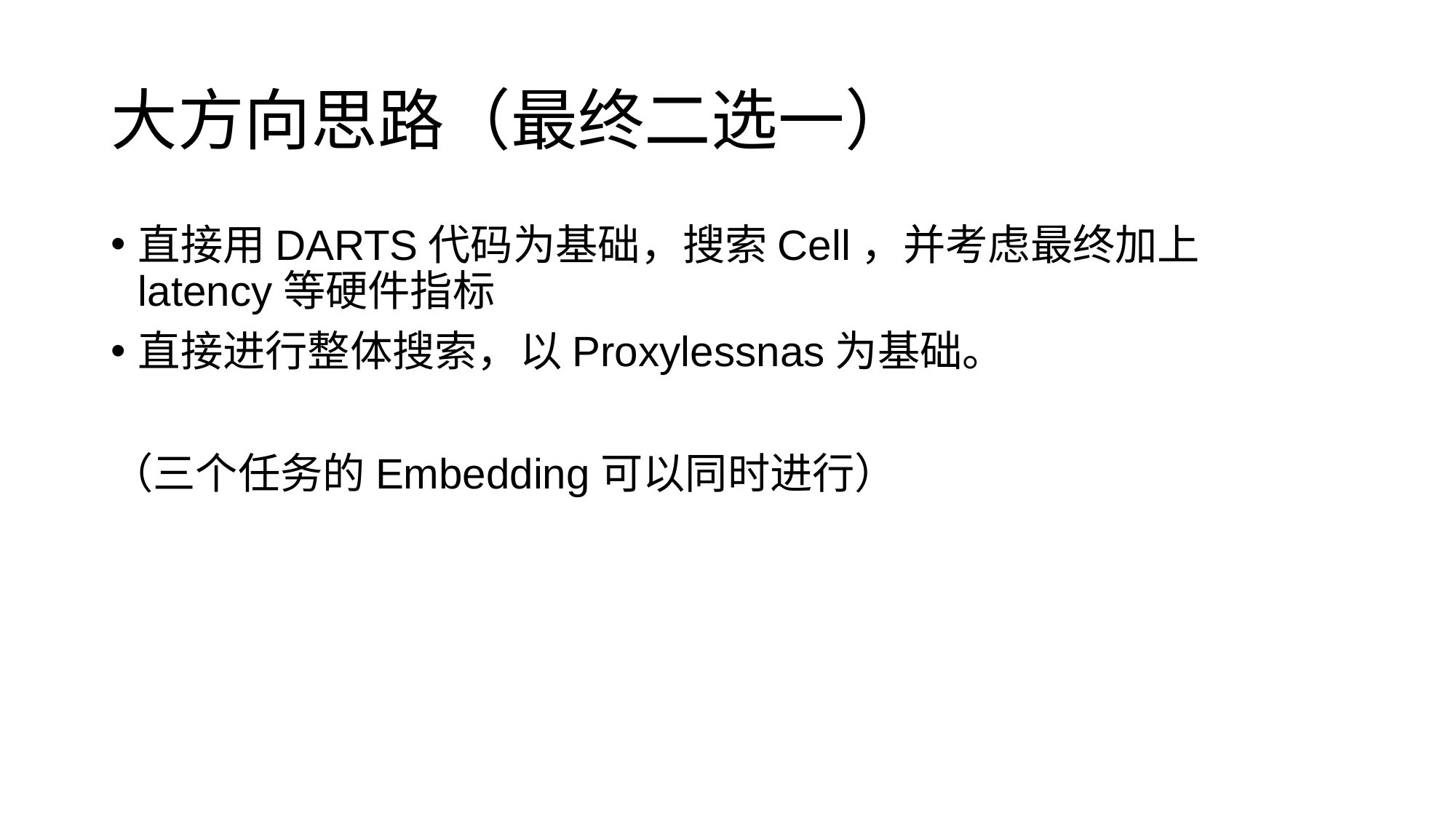

# 大方向思路（最终二选一）
直接用DARTS代码为基础，搜索Cell，并考虑最终加上latency等硬件指标
直接进行整体搜索，以Proxylessnas为基础。

（三个任务的Embedding可以同时进行）